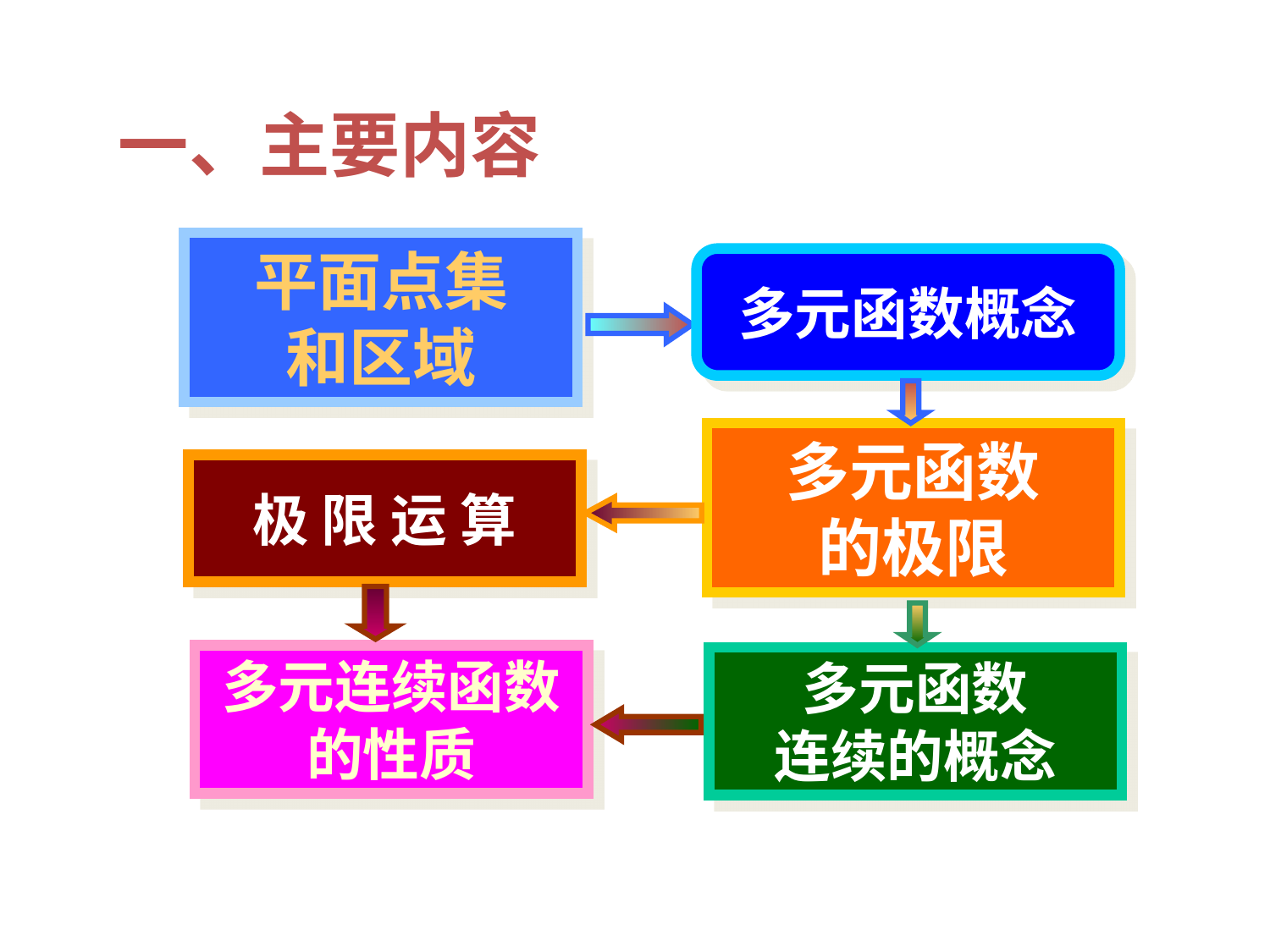

一、主要内容
平面点集
和区域
多元函数概念

多元函数
的极限
极 限 运 算

多元连续函数
的性质
多元函数
连续的概念